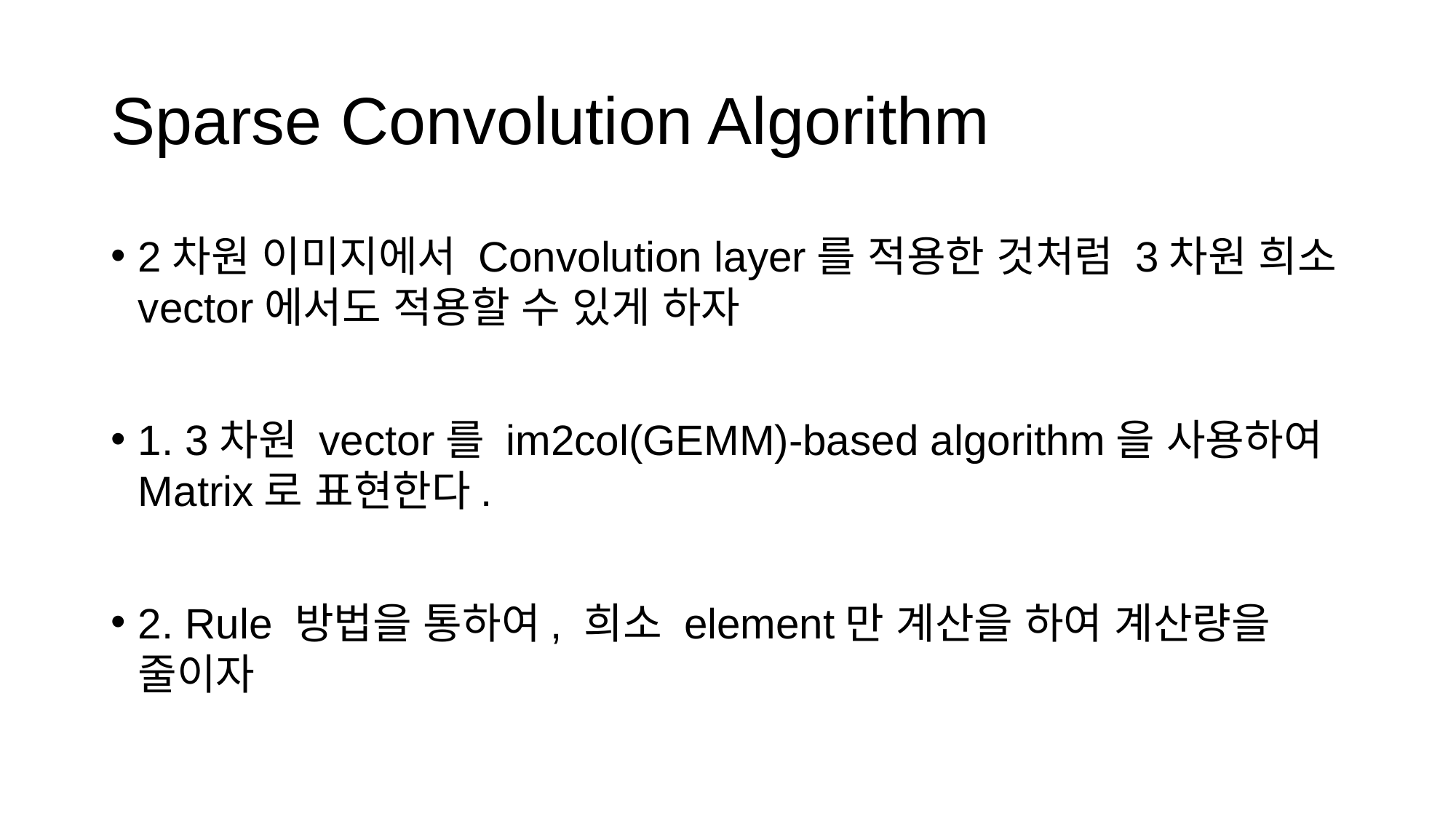

# Sparse Convolution Algorithm
2차원 이미지에서 Convolution layer를 적용한 것처럼 3차원 희소 vector에서도 적용할 수 있게 하자

1. 3차원 vector를 im2col(GEMM)-based algorithm을 사용하여 Matrix로 표현한다.

2. Rule 방법을 통하여, 희소 element만 계산을 하여 계산량을 줄이자